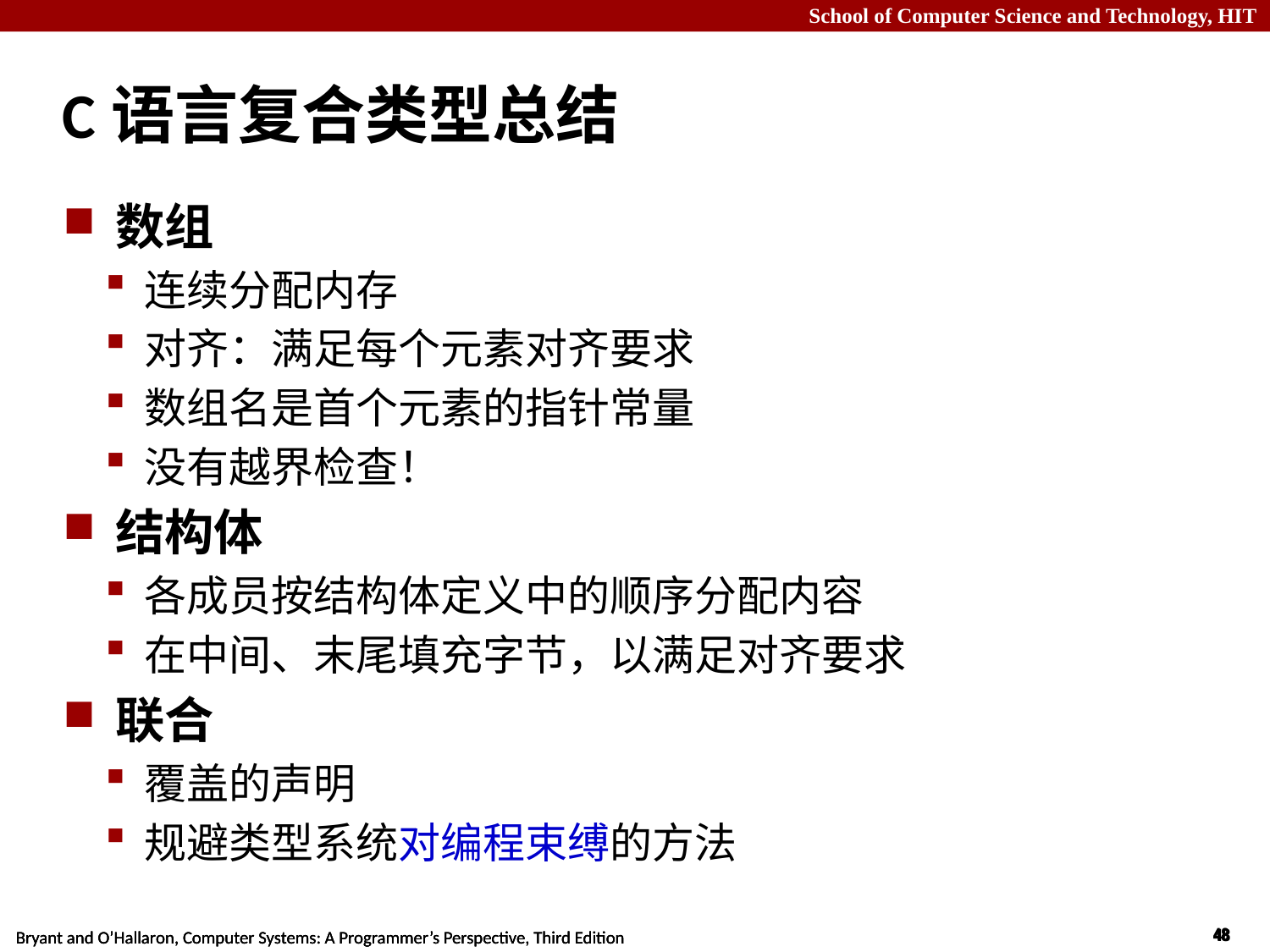

# C语言复合类型总结
数组
连续分配内存
对齐：满足每个元素对齐要求
数组名是首个元素的指针常量
没有越界检查！
结构体
各成员按结构体定义中的顺序分配内容
在中间、末尾填充字节，以满足对齐要求
联合
覆盖的声明
规避类型系统对编程束缚的方法